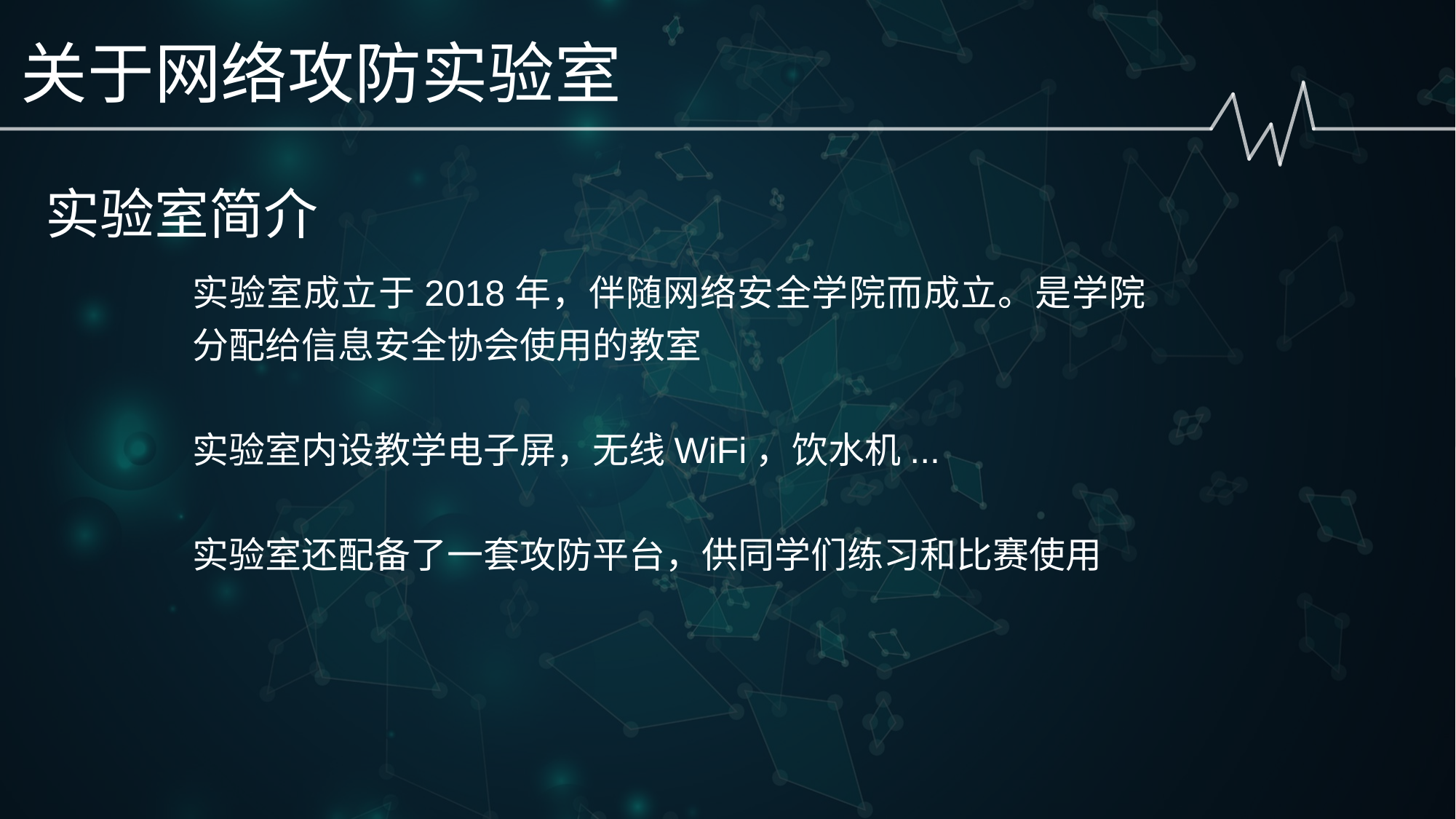

关于网络攻防实验室
实验室简介
实验室成立于2018年，伴随网络安全学院而成立。是学院分配给信息安全协会使用的教室

实验室内设教学电子屏，无线WiFi，饮水机...

实验室还配备了一套攻防平台，供同学们练习和比赛使用